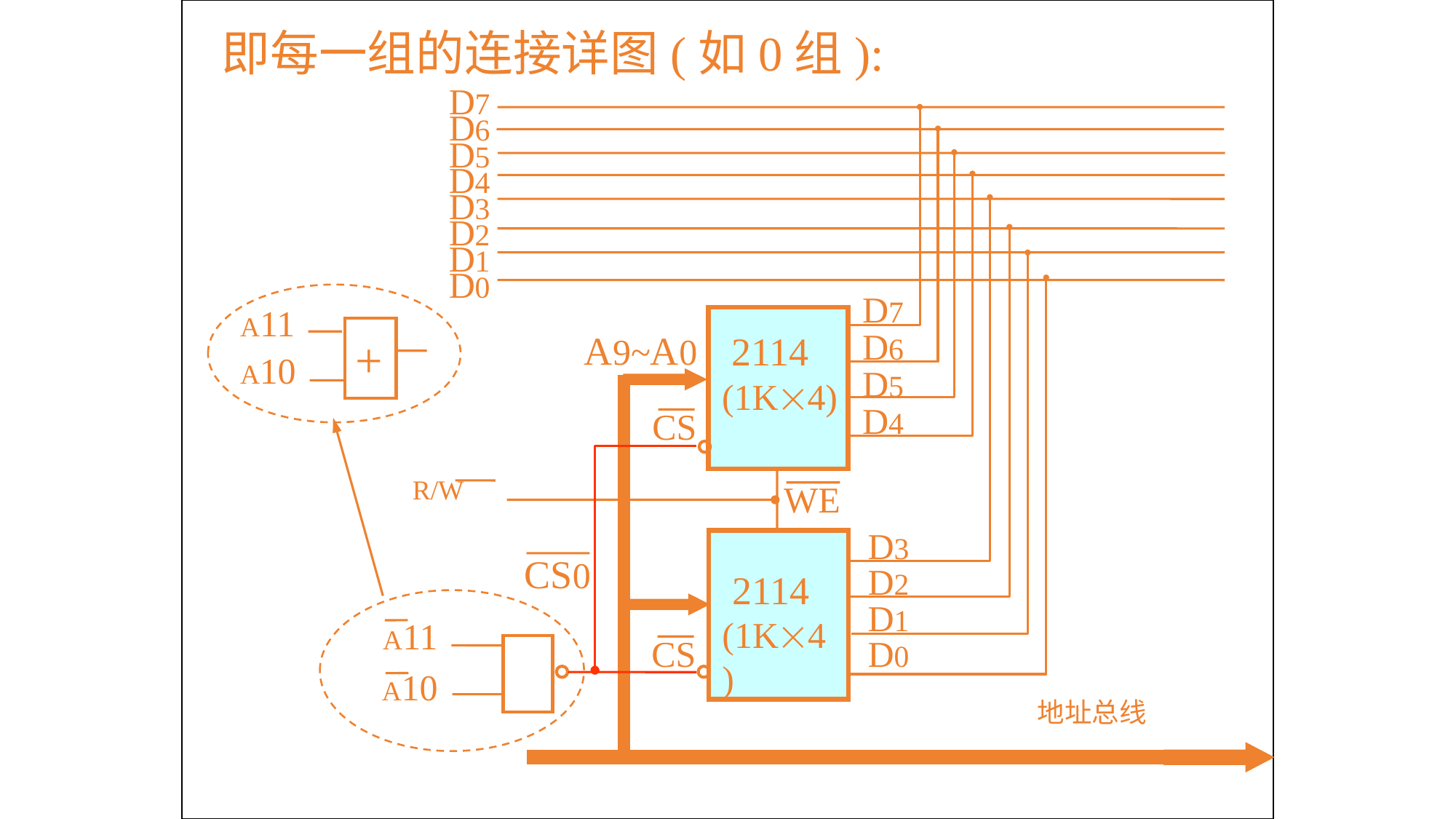

即每一组的连接详图(如0组):
D7D6 D5D4 D3D2 D1D0

D7D6 D5D4

 2114
(1K×4)
A9~A0

CS

R/W

WE

D3D2 D1D0

 2114
(1K×4)
CS0

A11

A10

CS

地址总线

A11

+

A10